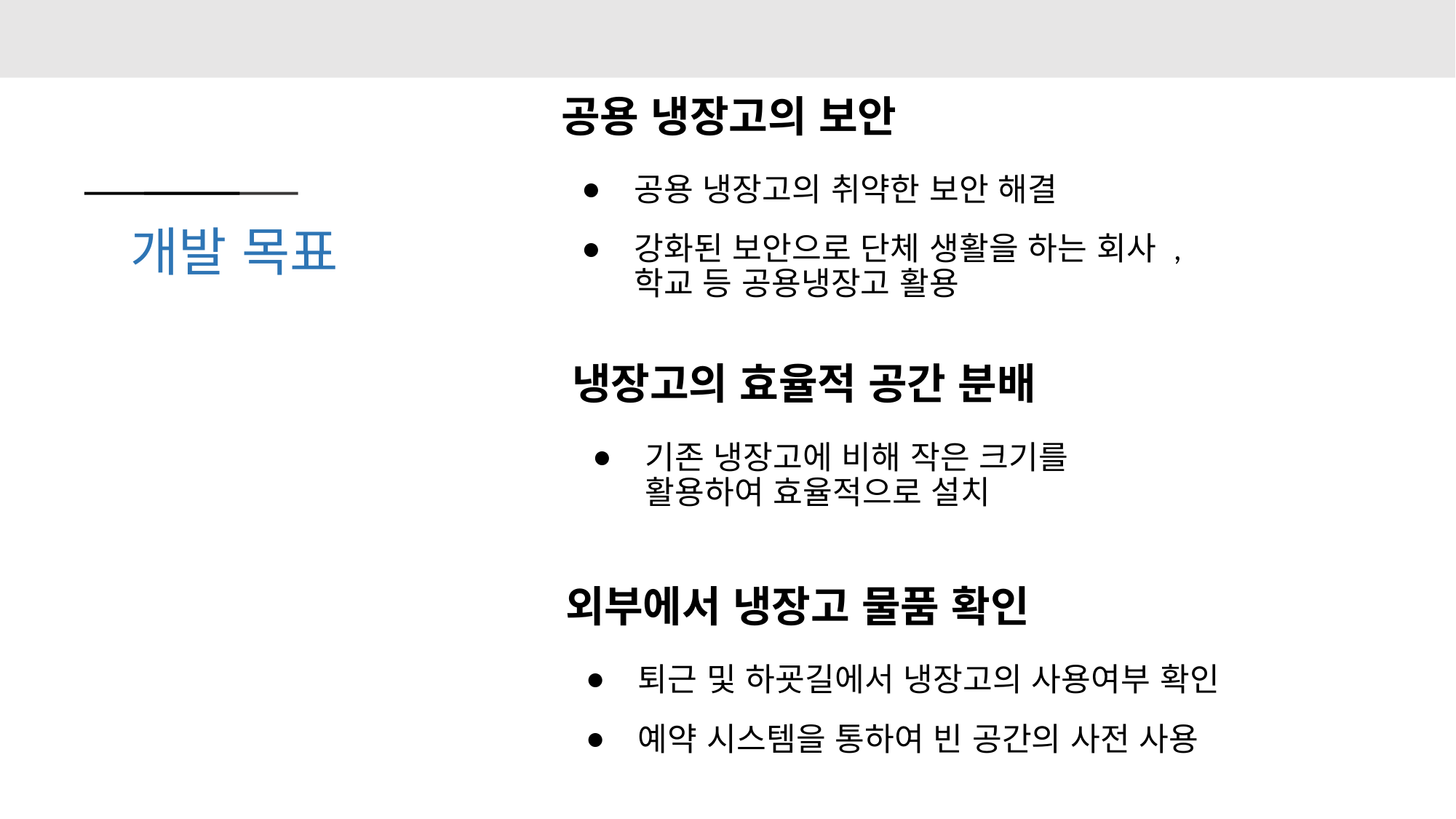

공용 냉장고의 보안
공용 냉장고의 취약한 보안 해결
강화된 보안으로 단체 생활을 하는 회사 , 학교 등 공용냉장고 활용

# 개발 목표
냉장고의 효율적 공간 분배
기존 냉장고에 비해 작은 크기를 활용하여 효율적으로 설치
외부에서 냉장고 물품 확인
퇴근 및 하굣길에서 냉장고의 사용여부 확인
예약 시스템을 통하여 빈 공간의 사전 사용